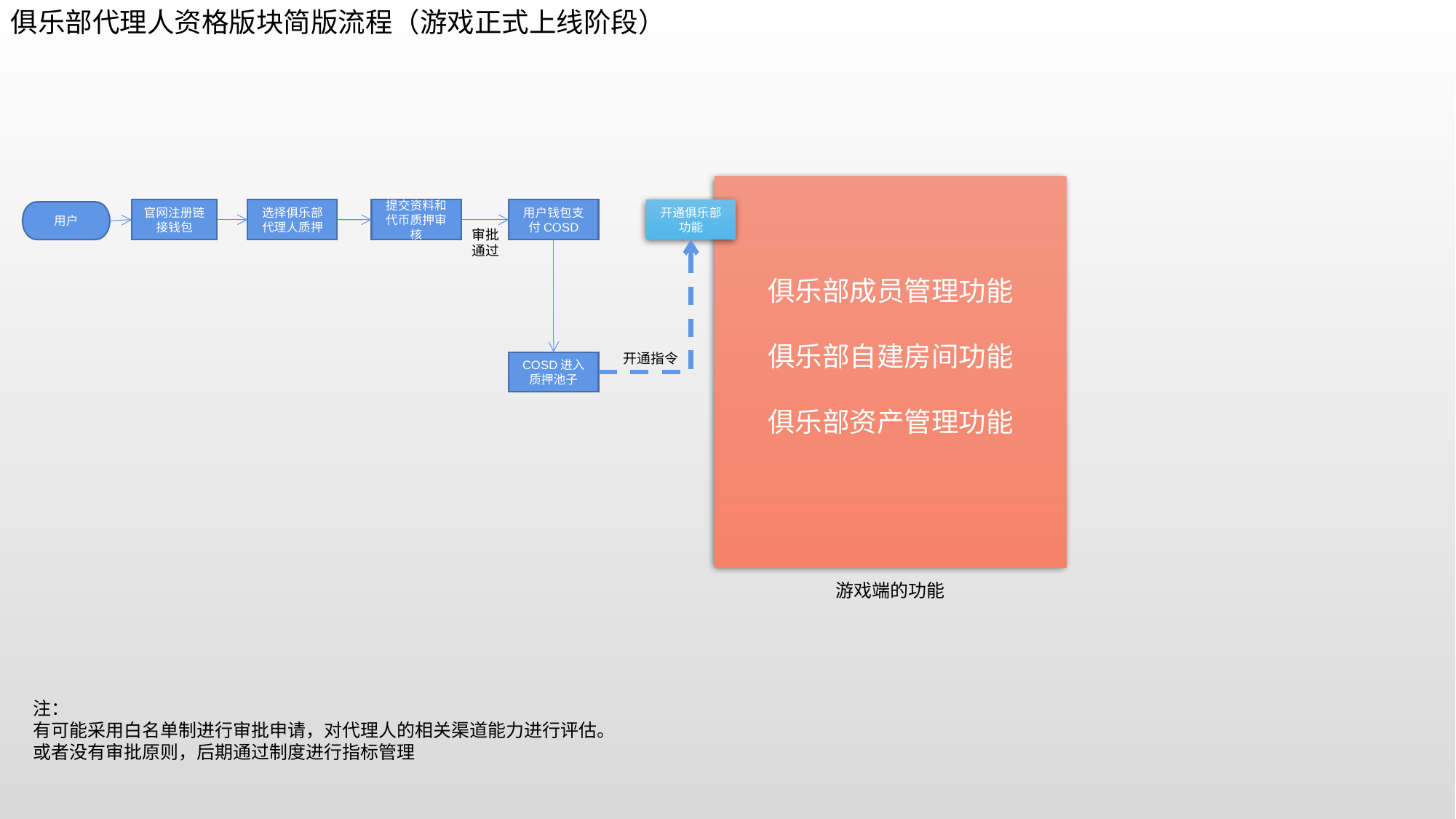

俱乐部代理人资格版块简版流程（游戏正式上线阶段）
俱乐部成员管理功能

俱乐部自建房间功能

俱乐部资产管理功能

官网注册链接钱包
选择俱乐部代理人质押
提交资料和代币质押审核
用户钱包支付COSD
开通俱乐部功能
用户
审批通过
开通指令
COSD进入质押池子
游戏端的功能
注：
有可能采用白名单制进行审批申请，对代理人的相关渠道能力进行评估。
或者没有审批原则，后期通过制度进行指标管理